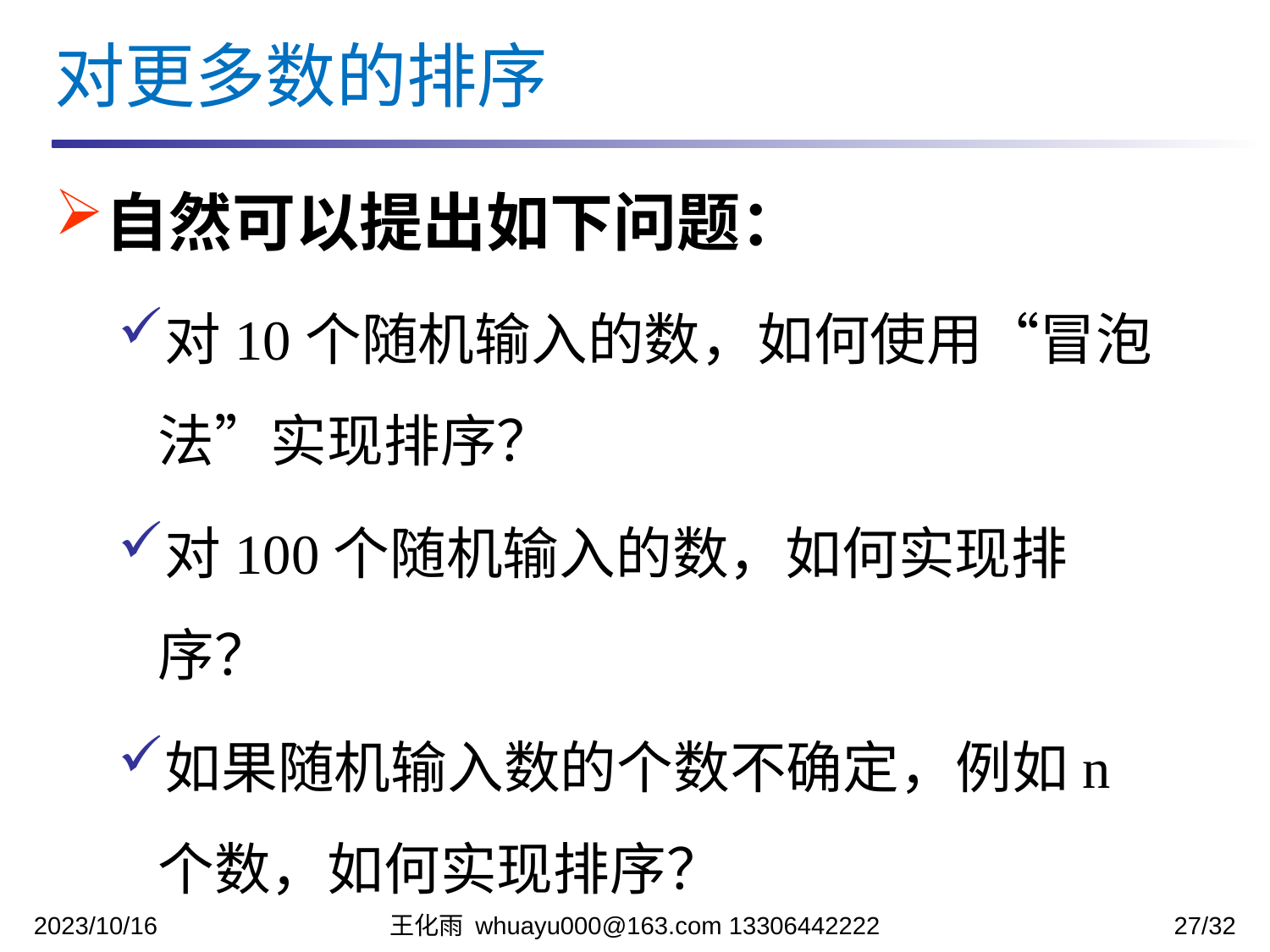

对更多数的排序
自然可以提出如下问题：
对10个随机输入的数，如何使用“冒泡法”实现排序？
对100个随机输入的数，如何实现排序？
如果随机输入数的个数不确定，例如n个数，如何实现排序？
2023/10/16
王化雨 whuayu000@163.com 13306442222
27/32